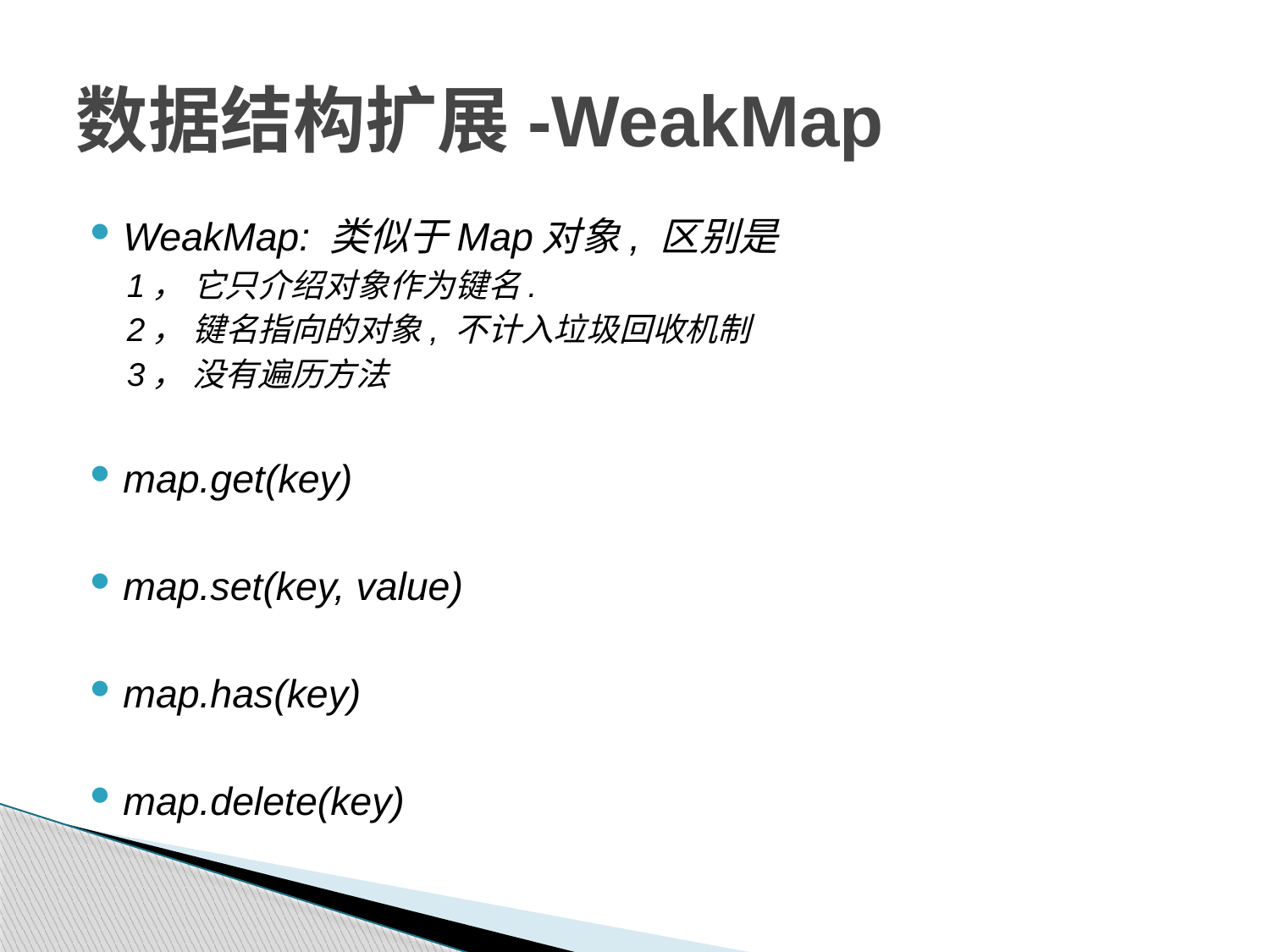

# 数据结构扩展-WeakMap
WeakMap: 类似于Map对象, 区别是
1， 它只介绍对象作为键名.
2， 键名指向的对象, 不计入垃圾回收机制
3， 没有遍历方法

map.get(key)

map.set(key, value)

map.has(key)

map.delete(key)